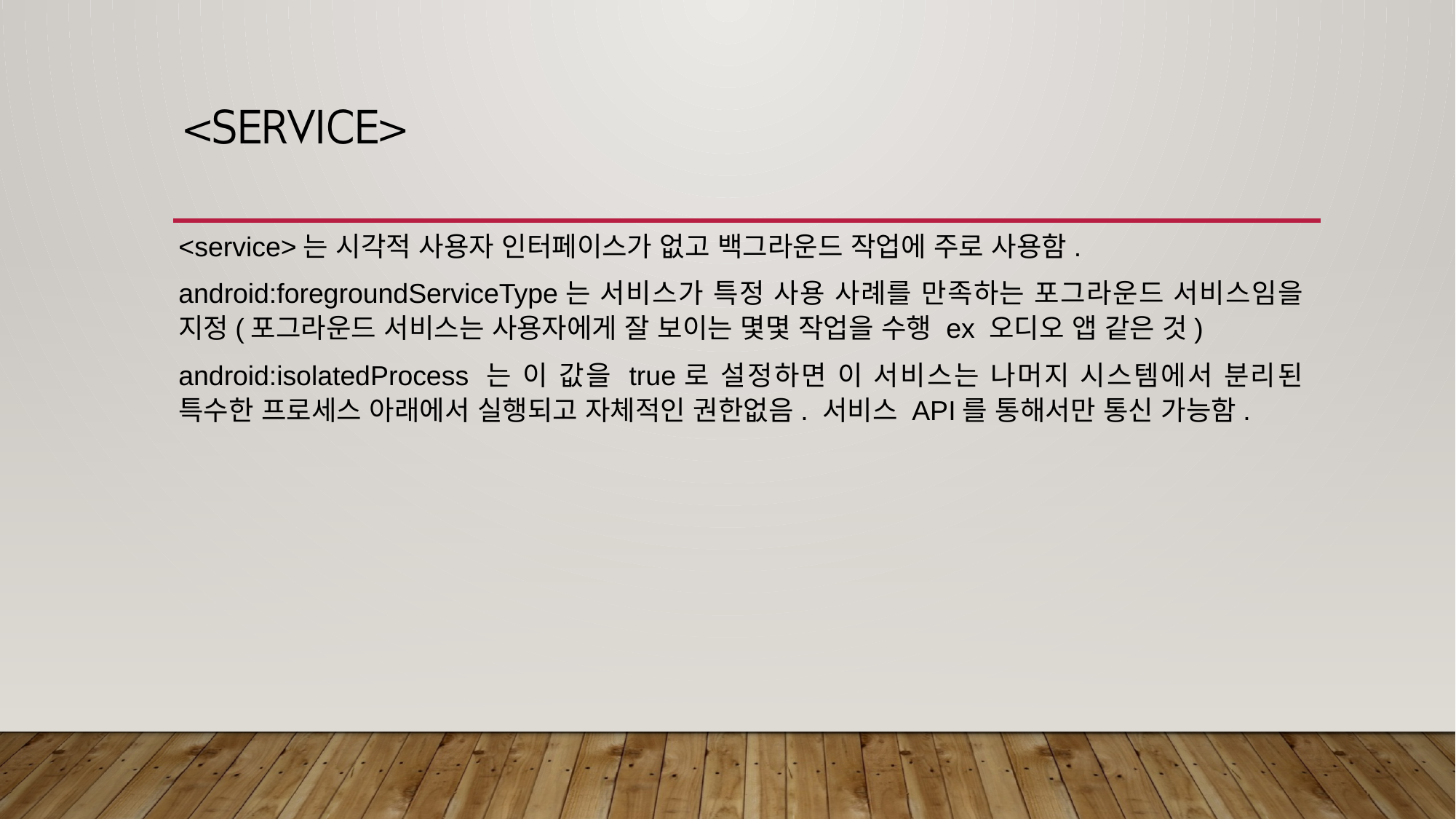

# <Service>
<service>는 시각적 사용자 인터페이스가 없고 백그라운드 작업에 주로 사용함.
android:foregroundServiceType는 서비스가 특정 사용 사례를 만족하는 포그라운드 서비스임을 지정(포그라운드 서비스는 사용자에게 잘 보이는 몇몇 작업을 수행 ex 오디오 앱 같은 것)
android:isolatedProcess 는 이 값을 true로 설정하면 이 서비스는 나머지 시스템에서 분리된 특수한 프로세스 아래에서 실행되고 자체적인 권한없음. 서비스 API를 통해서만 통신 가능함.